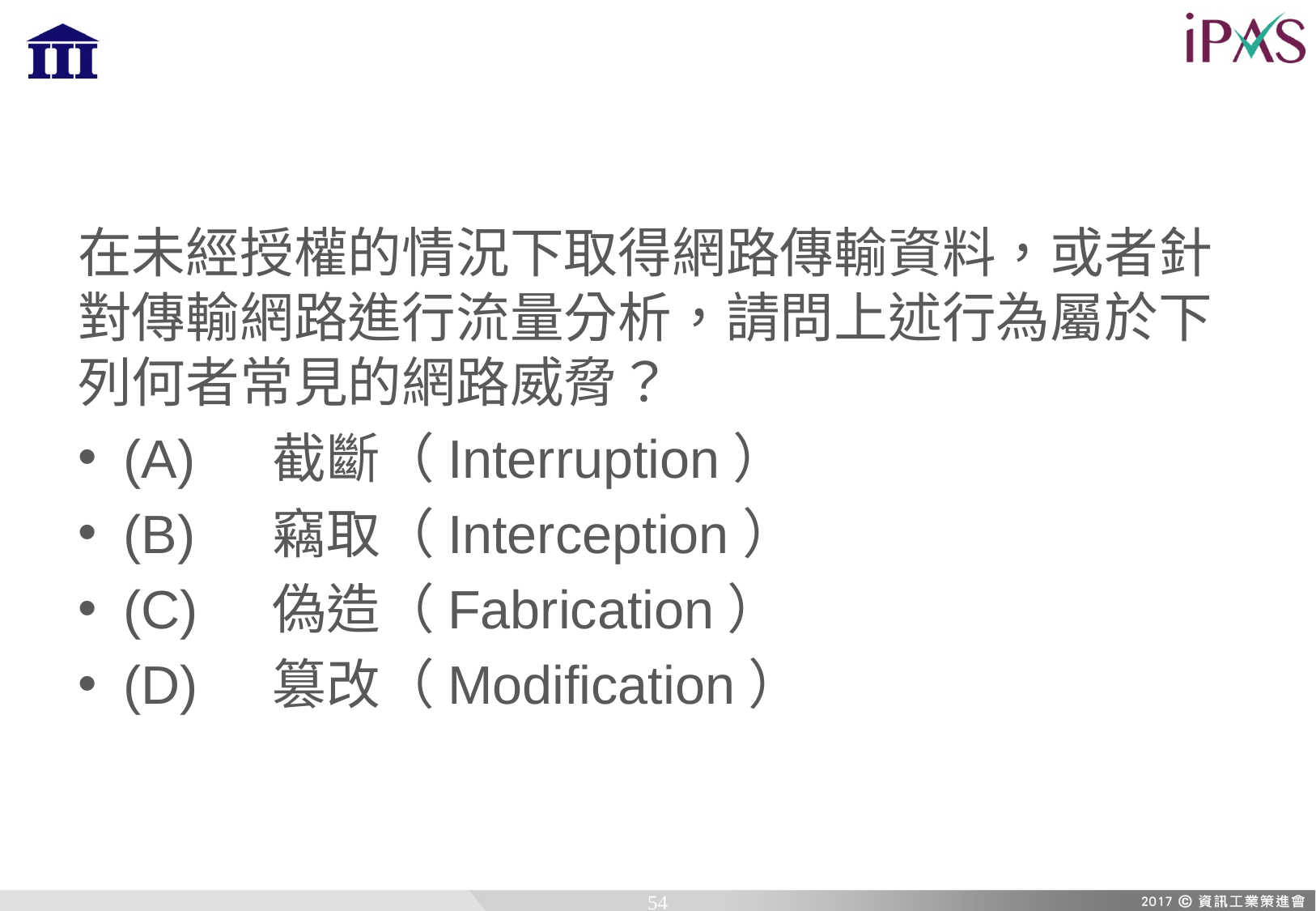

在未經授權的情況下取得網路傳輸資料，或者針對傳輸網路進行流量分析，請問上述行為屬於下列何者常見的網路威脅？
(A)	 截斷（Interruption）
(B)	 竊取（Interception）
(C)	 偽造（Fabrication）
(D)	 篡改（Modification）
54